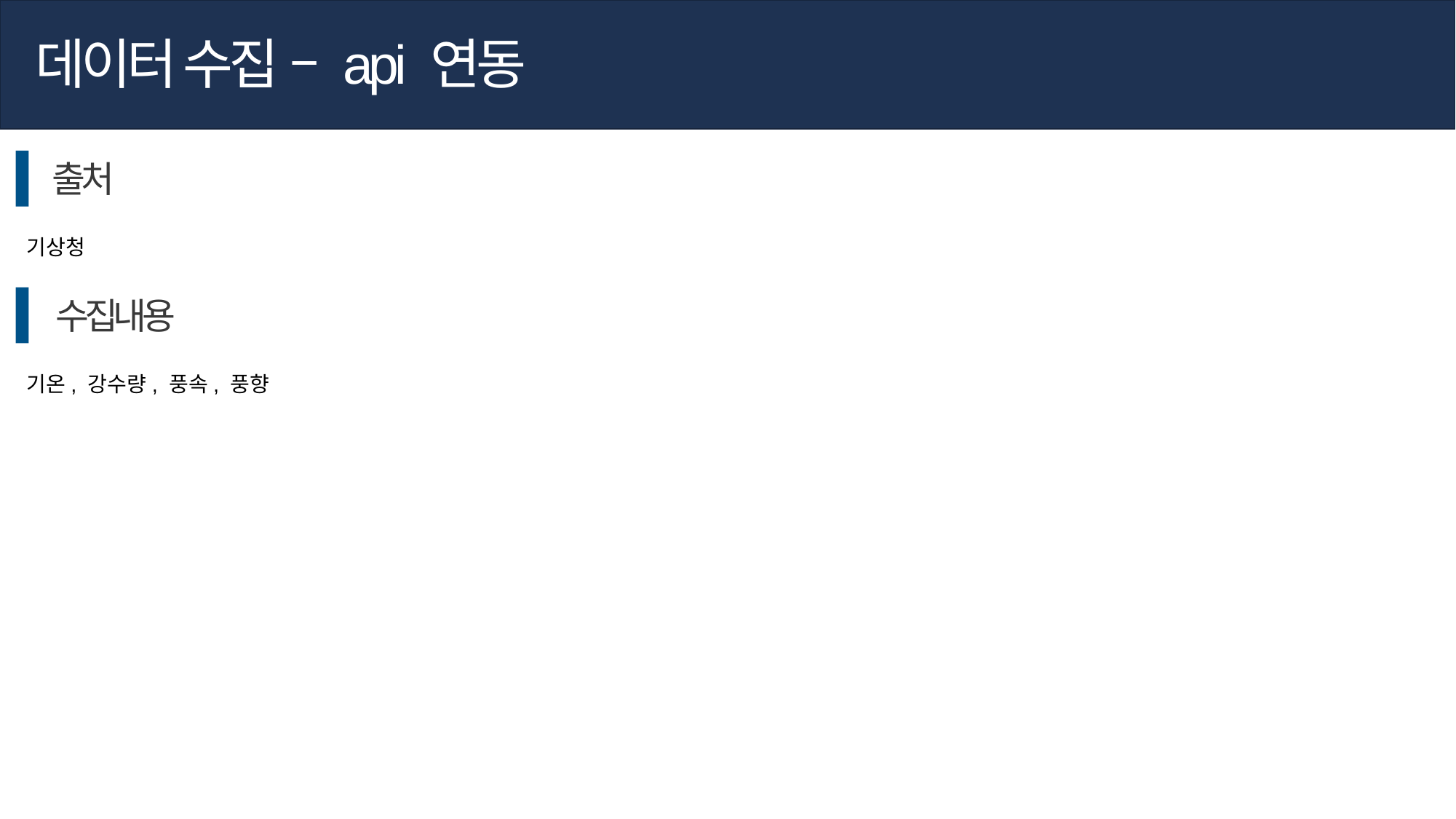

데이터 수집 – api 연동

출처
기상청

수집내용
기온, 강수량, 풍속, 풍향